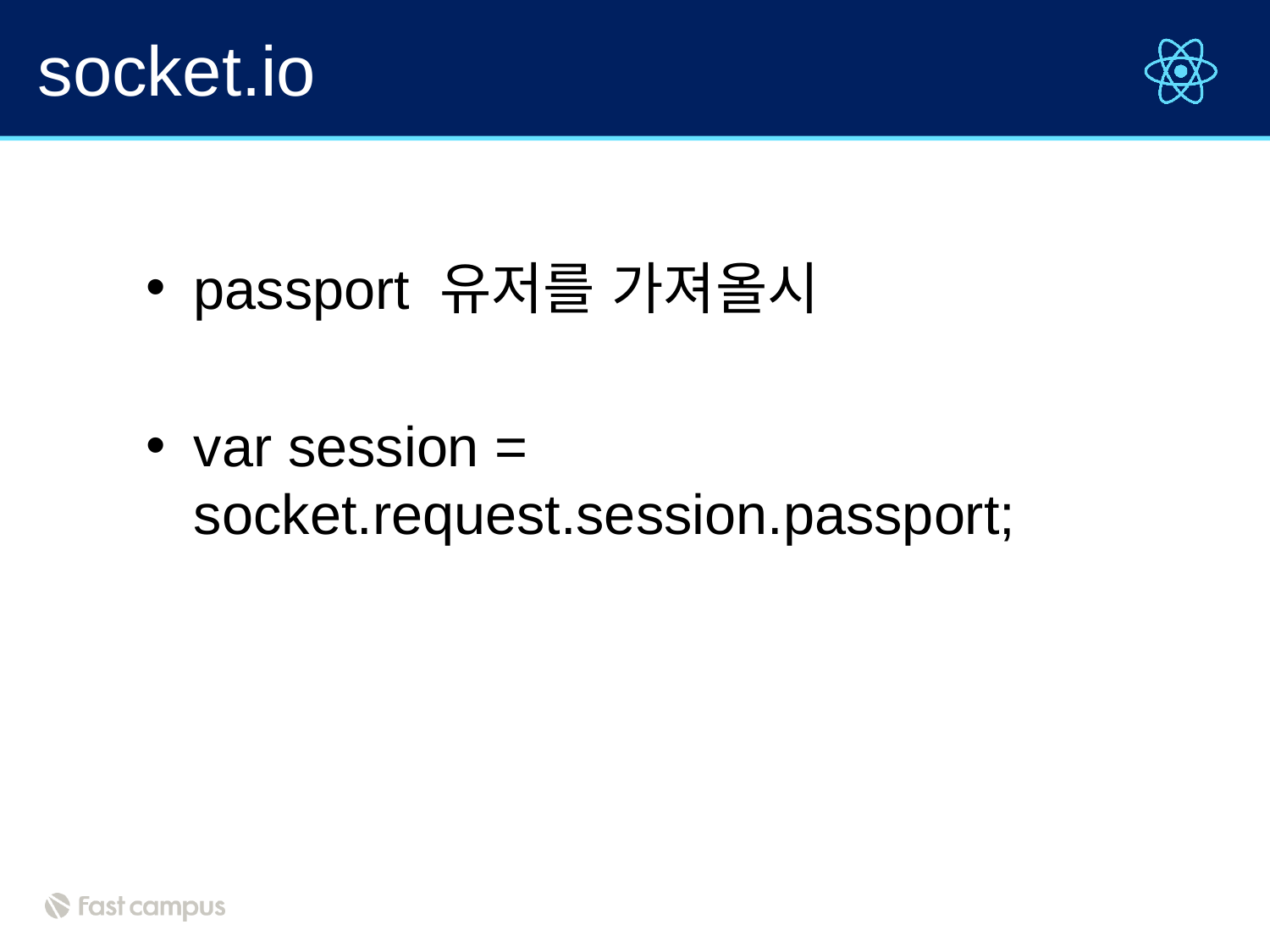

# socket.io
passport 유저를 가져올시

var session = socket.request.session.passport;